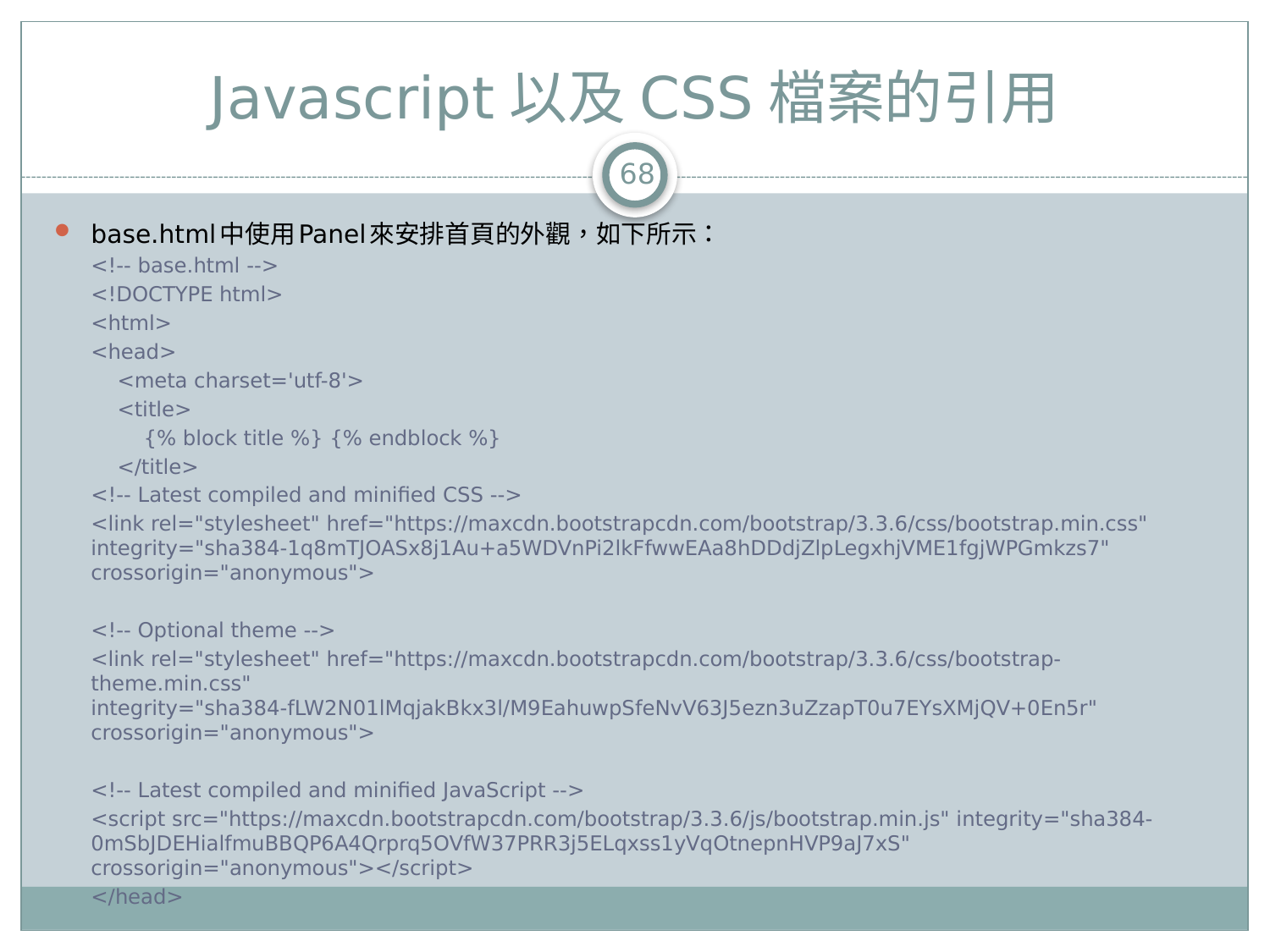

# Javascript以及CSS檔案的引用
68
base.html中使用Panel來安排首頁的外觀，如下所示：
<!-- base.html -->
<!DOCTYPE html>
<html>
<head>
    <meta charset='utf-8'>
    <title>
        {% block title %} {% endblock %}
    </title>
<!-- Latest compiled and minified CSS -->
<link rel="stylesheet" href="https://maxcdn.bootstrapcdn.com/bootstrap/3.3.6/css/bootstrap.min.css" integrity="sha384-1q8mTJOASx8j1Au+a5WDVnPi2lkFfwwEAa8hDDdjZlpLegxhjVME1fgjWPGmkzs7" crossorigin="anonymous">

<!-- Optional theme -->
<link rel="stylesheet" href="https://maxcdn.bootstrapcdn.com/bootstrap/3.3.6/css/bootstrap-theme.min.css" integrity="sha384-fLW2N01lMqjakBkx3l/M9EahuwpSfeNvV63J5ezn3uZzapT0u7EYsXMjQV+0En5r" crossorigin="anonymous">

<!-- Latest compiled and minified JavaScript -->
<script src="https://maxcdn.bootstrapcdn.com/bootstrap/3.3.6/js/bootstrap.min.js" integrity="sha384-0mSbJDEHialfmuBBQP6A4Qrprq5OVfW37PRR3j5ELqxss1yVqOtnepnHVP9aJ7xS" crossorigin="anonymous"></script>
</head>